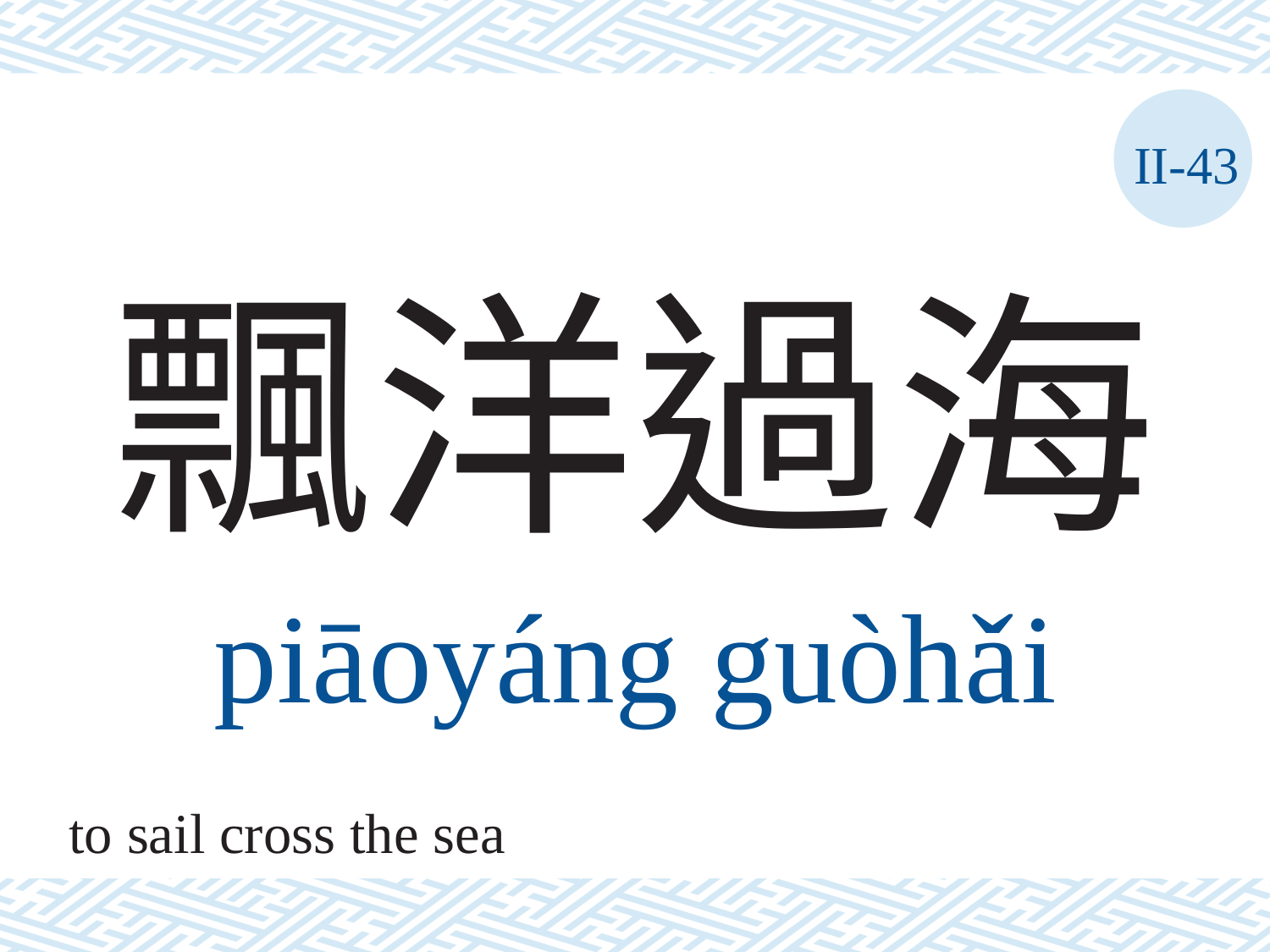

II-43
# 飄洋過海
piāoyáng	guòhǎi
to sail cross the sea